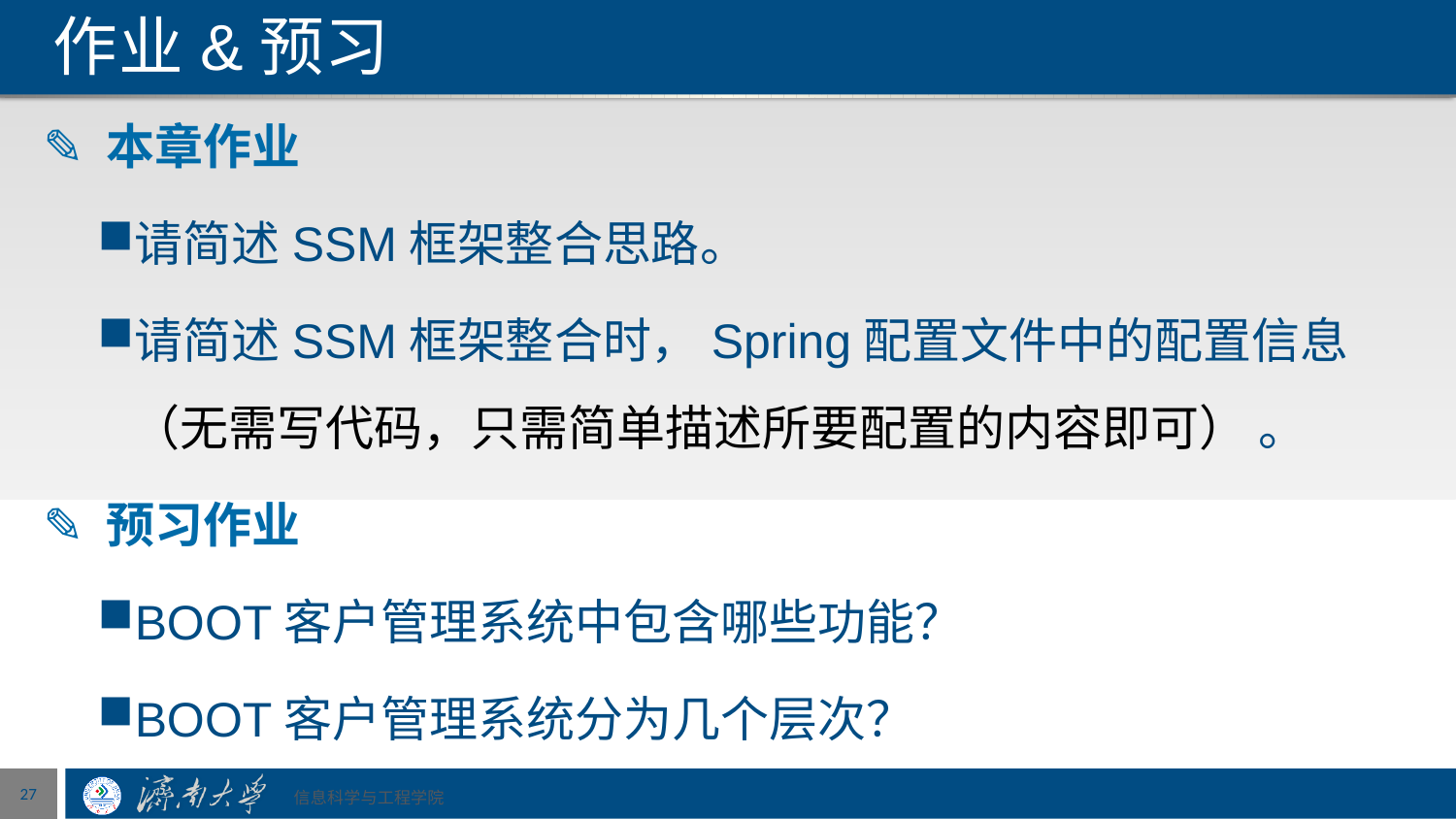

# 作业&预习
✎ 本章作业
请简述SSM框架整合思路。
请简述SSM框架整合时，Spring配置文件中的配置信息（无需写代码，只需简单描述所要配置的内容即可） 。
✎ 预习作业
BOOT客户管理系统中包含哪些功能？
BOOT客户管理系统分为几个层次？